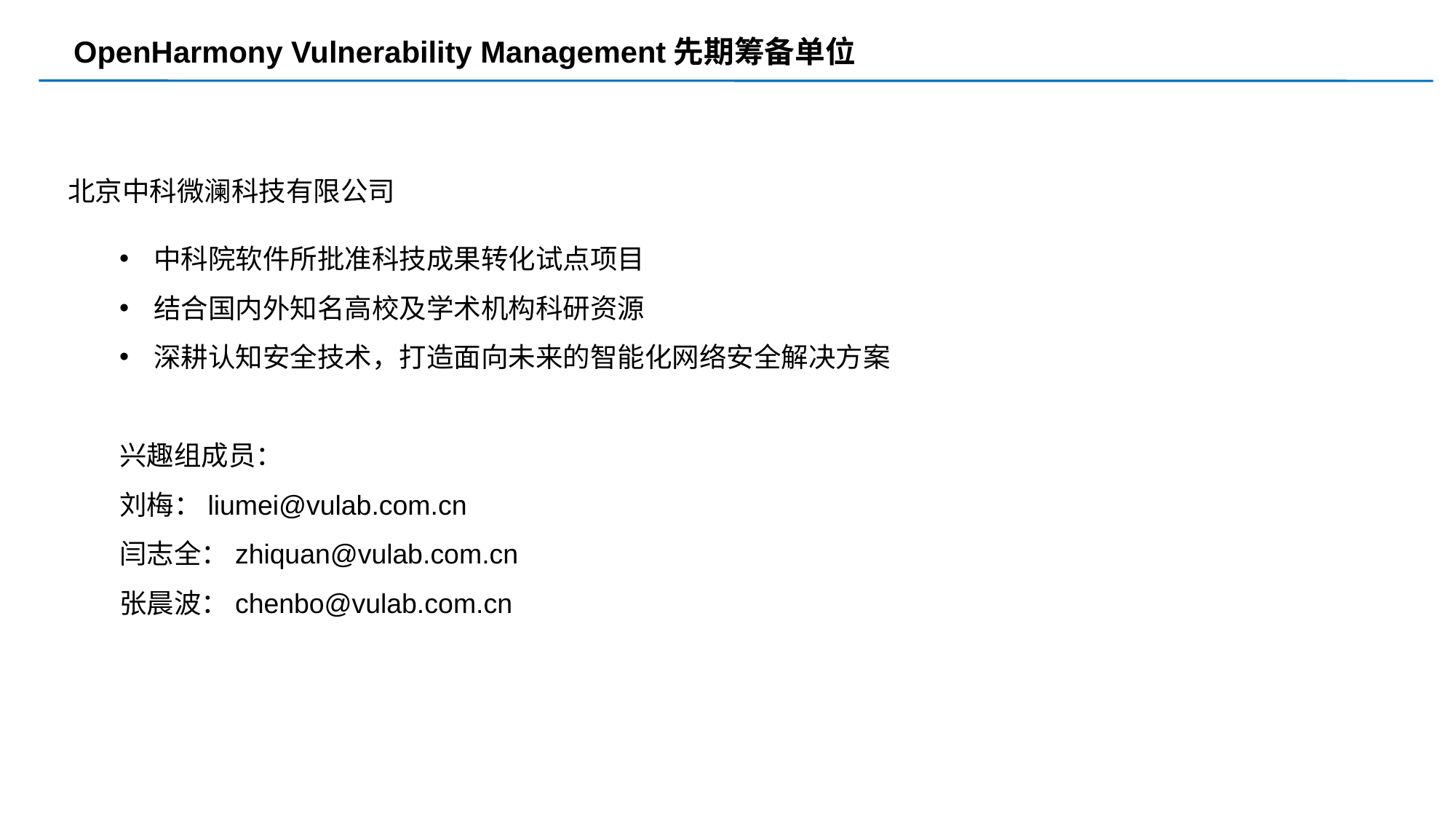

OpenHarmony Vulnerability Management先期筹备单位

北京中科微澜科技有限公司

中科院软件所批准科技成果转化试点项目
结合国内外知名高校及学术机构科研资源
深耕认知安全技术，打造面向未来的智能化网络安全解决方案

兴趣组成员：
刘梅：liumei@vulab.com.cn
闫志全：zhiquan@vulab.com.cn
张晨波：chenbo@vulab.com.cn